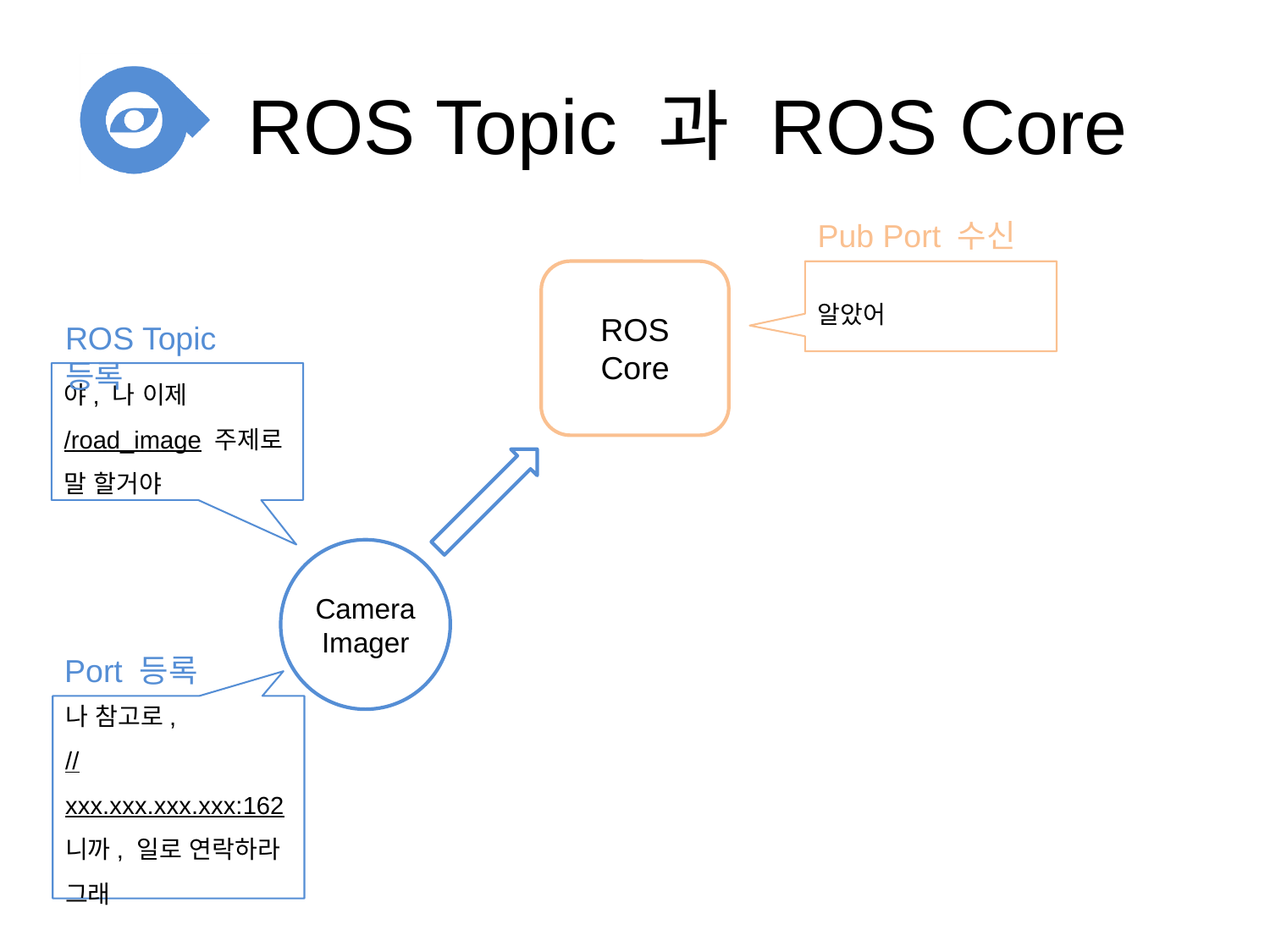

# ROS Topic 과 ROS Core
Pub Port 수신
ROS Core
알았어
ROS Topic 등록
야, 나 이제
/road_image 주제로
말 할거야

Camera
Imager
Port 등록
나 참고로,
//xxx.xxx.xxx.xxx:162니까, 일로 연락하라 그래